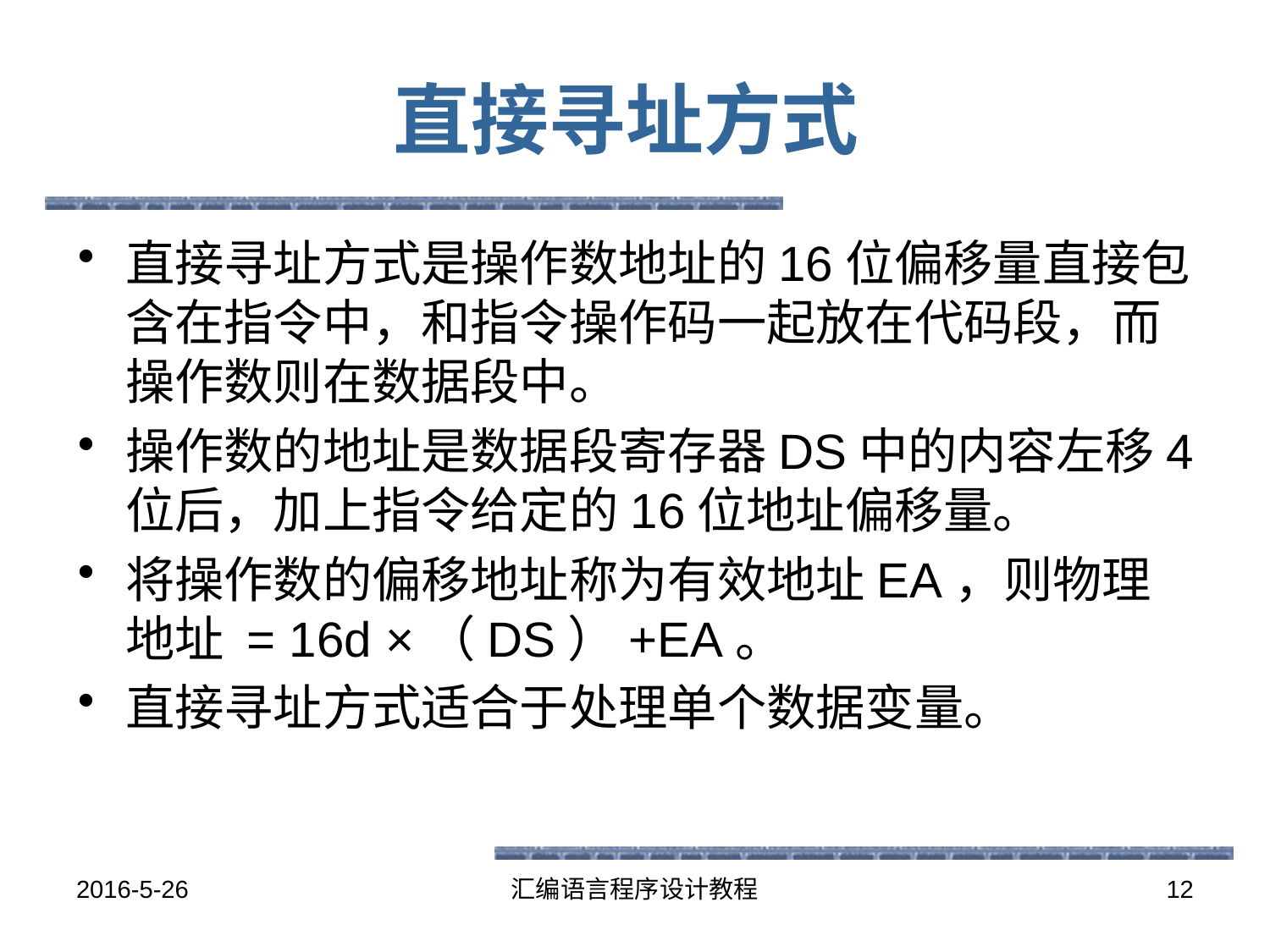

# 直接寻址方式
直接寻址方式是操作数地址的16位偏移量直接包含在指令中，和指令操作码一起放在代码段，而操作数则在数据段中。
操作数的地址是数据段寄存器DS中的内容左移4位后，加上指令给定的16位地址偏移量。
将操作数的偏移地址称为有效地址EA，则物理地址 = 16d ×（DS）+EA。
直接寻址方式适合于处理单个数据变量。
2016-5-26
汇编语言程序设计教程
12